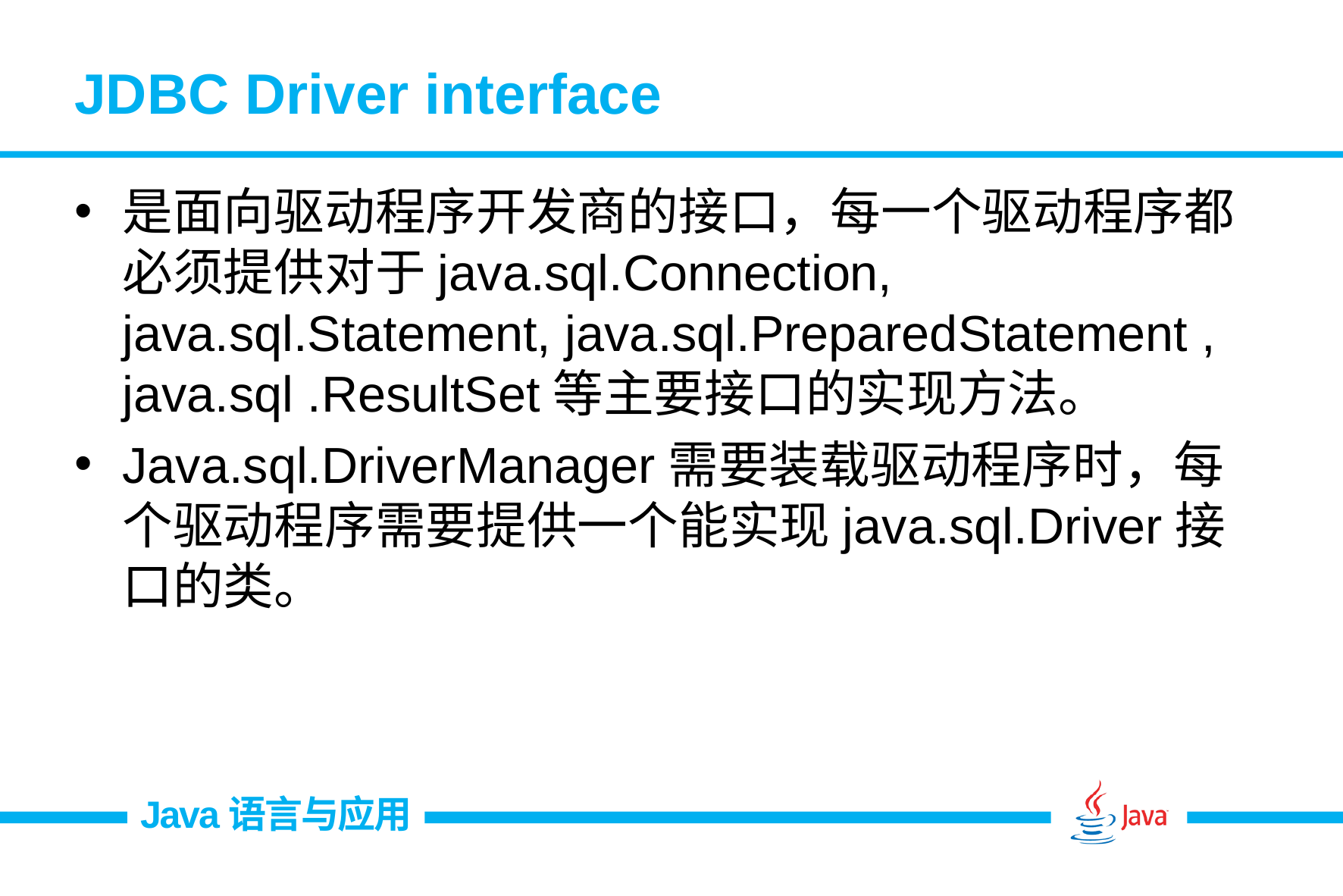

# JDBC Driver interface
是面向驱动程序开发商的接口，每一个驱动程序都必须提供对于java.sql.Connection, java.sql.Statement, java.sql.PreparedStatement , java.sql .ResultSet等主要接口的实现方法。
Java.sql.DriverManager需要装载驱动程序时，每个驱动程序需要提供一个能实现java.sql.Driver接口的类。